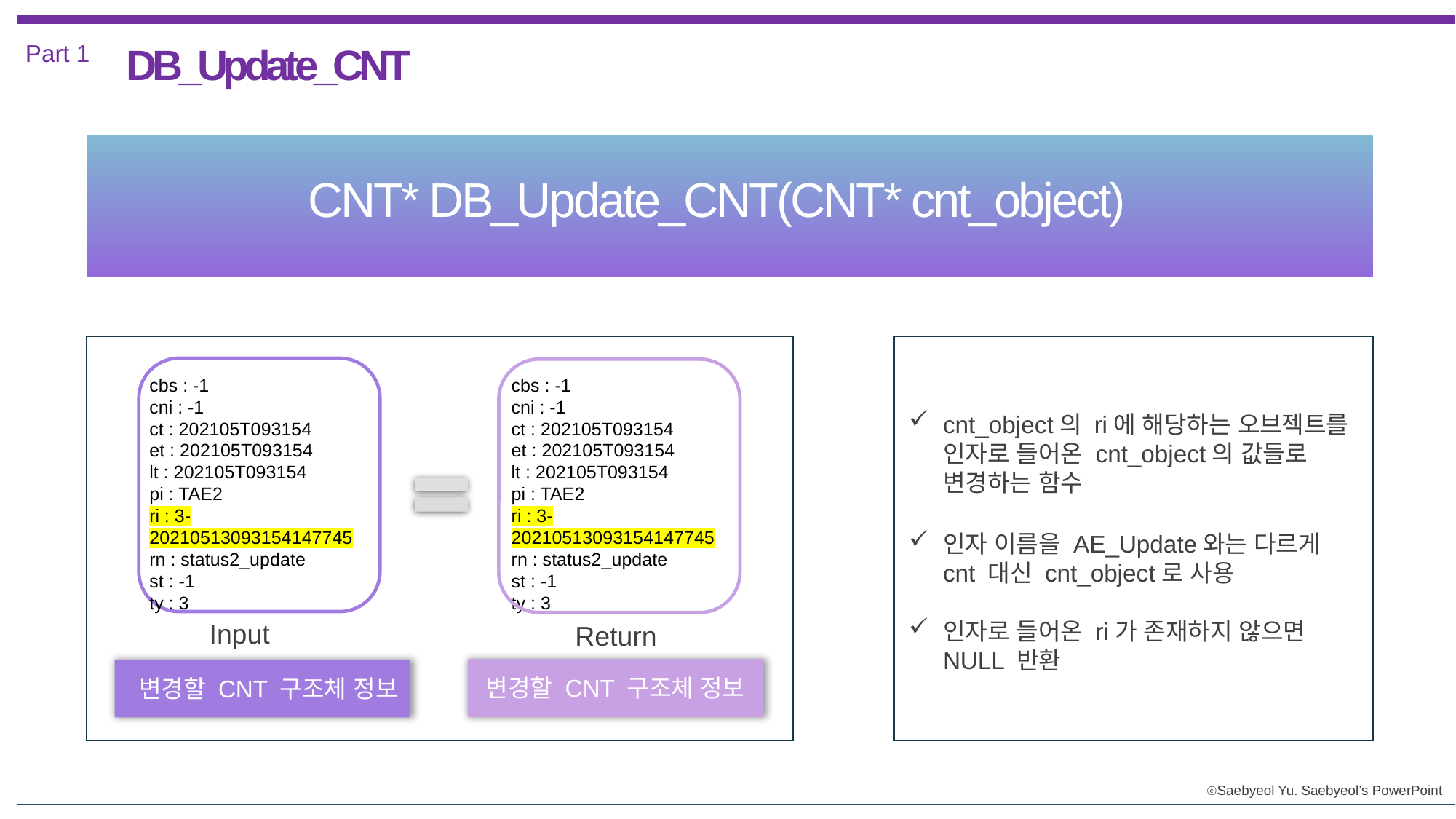

Part 1
DB_Update_CNT

CNT* DB_Update_CNT(CNT* cnt_object)

cbs : -1
cni : -1
ct : 202105T093154
et : 202105T093154
lt : 202105T093154
pi : TAE2
ri : 3-20210513093154147745
rn : status2_update
st : -1
ty : 3
cbs : -1
cni : -1
ct : 202105T093154
et : 202105T093154
lt : 202105T093154
pi : TAE2
ri : 3-20210513093154147745
rn : status2_update
st : -1
ty : 3
cnt_object의 ri에 해당하는 오브젝트를 인자로 들어온 cnt_object의 값들로 변경하는 함수

인자 이름을 AE_Update와는 다르게 cnt 대신 cnt_object로 사용

인자로 들어온 ri가 존재하지 않으면 NULL 반환

Input
Return

변경할 CNT 구조체 정보
변경할 CNT 구조체 정보